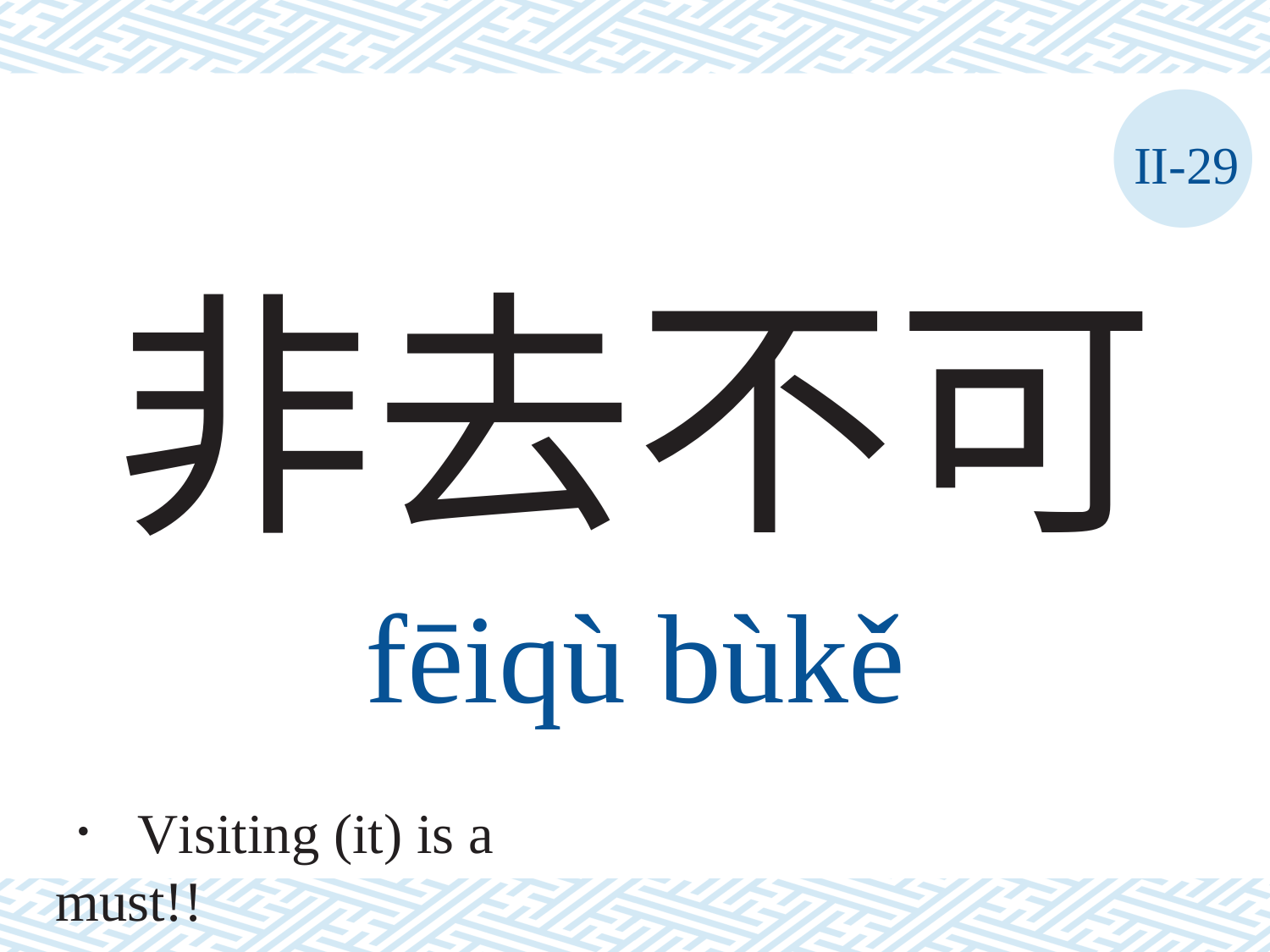

II-29
# 非去不可
fēiqù	bùkě
． Visiting (it) is a must!!